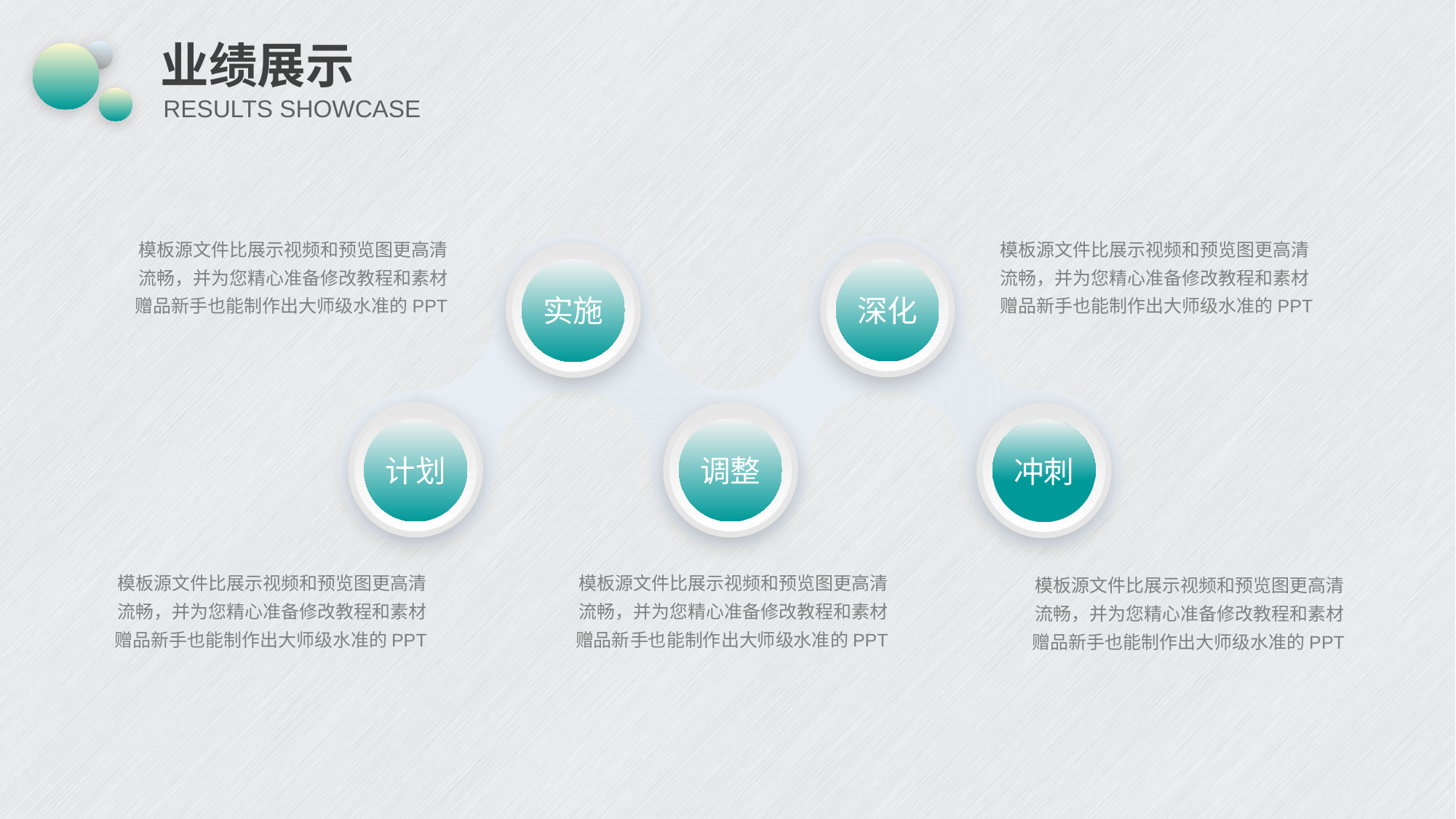

# 业绩展示
RESULTS SHOWCASE
模板源文件比展示视频和预览图更高清流畅，并为您精心准备修改教程和素材赠品新手也能制作出大师级水准的PPT
模板源文件比展示视频和预览图更高清流畅，并为您精心准备修改教程和素材赠品新手也能制作出大师级水准的PPT

深化

实施

计划

调整

冲刺
模板源文件比展示视频和预览图更高清流畅，并为您精心准备修改教程和素材赠品新手也能制作出大师级水准的PPT
模板源文件比展示视频和预览图更高清流畅，并为您精心准备修改教程和素材赠品新手也能制作出大师级水准的PPT
模板源文件比展示视频和预览图更高清流畅，并为您精心准备修改教程和素材赠品新手也能制作出大师级水准的PPT